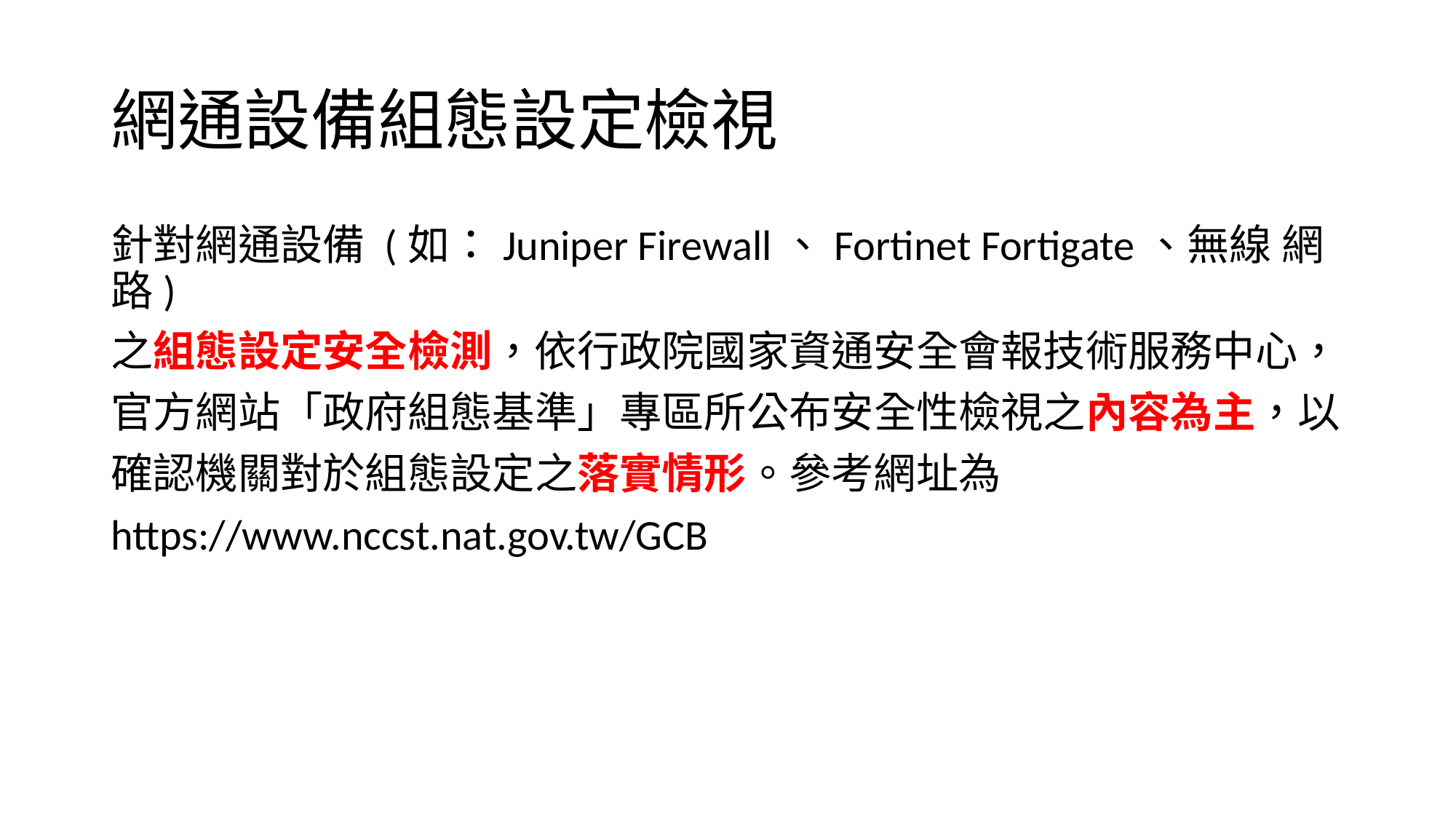

# 網通設備組態設定檢視
針對網通設備 (如：Juniper Firewall、Fortinet Fortigate、無線 網路)
之組態設定安全檢測，依行政院國家資通安全會報技術服務中心，
官方網站「政府組態基準」專區所公布安全性檢視之內容為主，以
確認機關對於組態設定之落實情形。參考網址為
https://www.nccst.nat.gov.tw/GCB